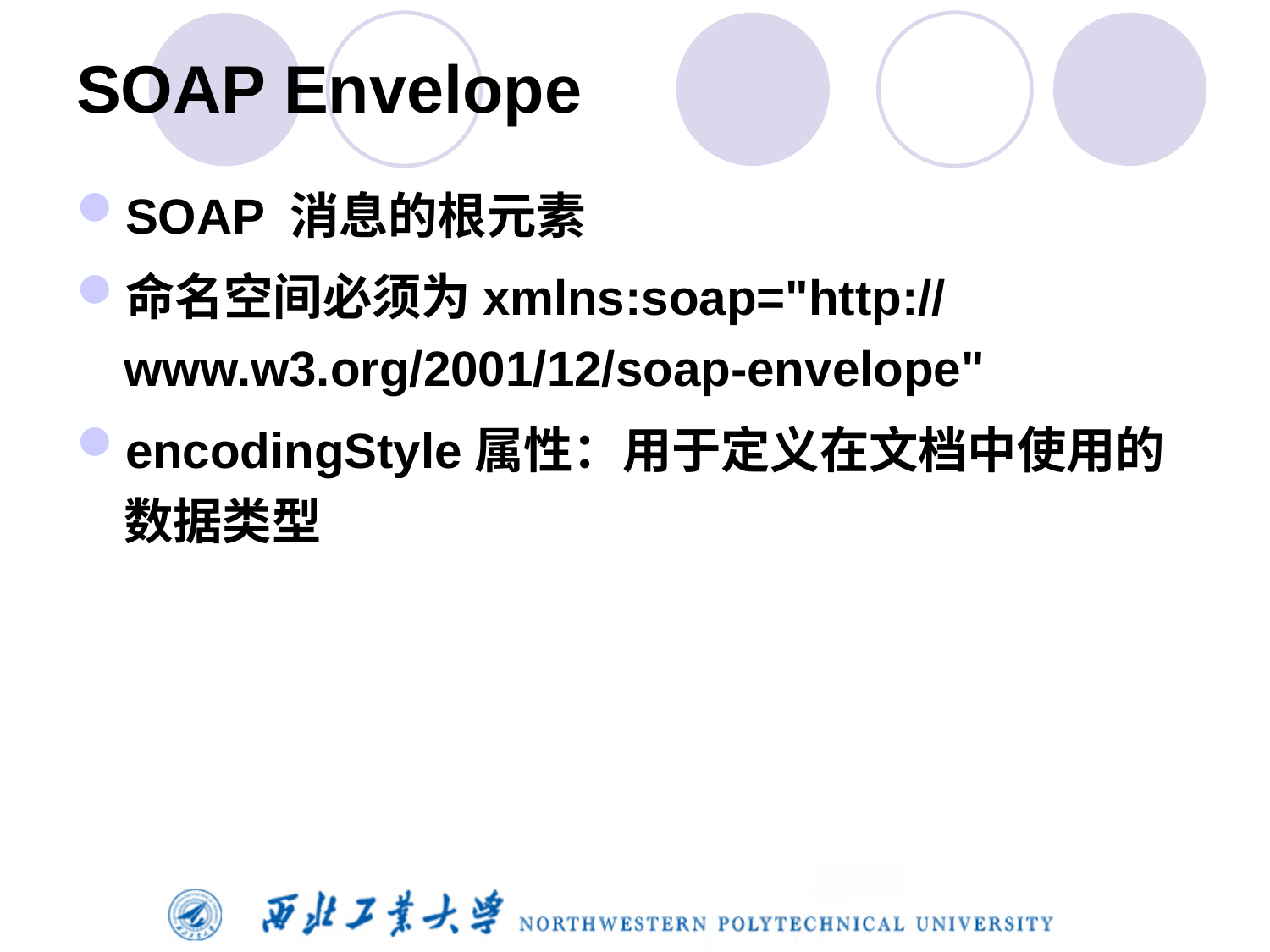

# SOAP Envelope
SOAP 消息的根元素
命名空间必须为xmlns:soap="http://www.w3.org/2001/12/soap-envelope"
encodingStyle属性：用于定义在文档中使用的数据类型